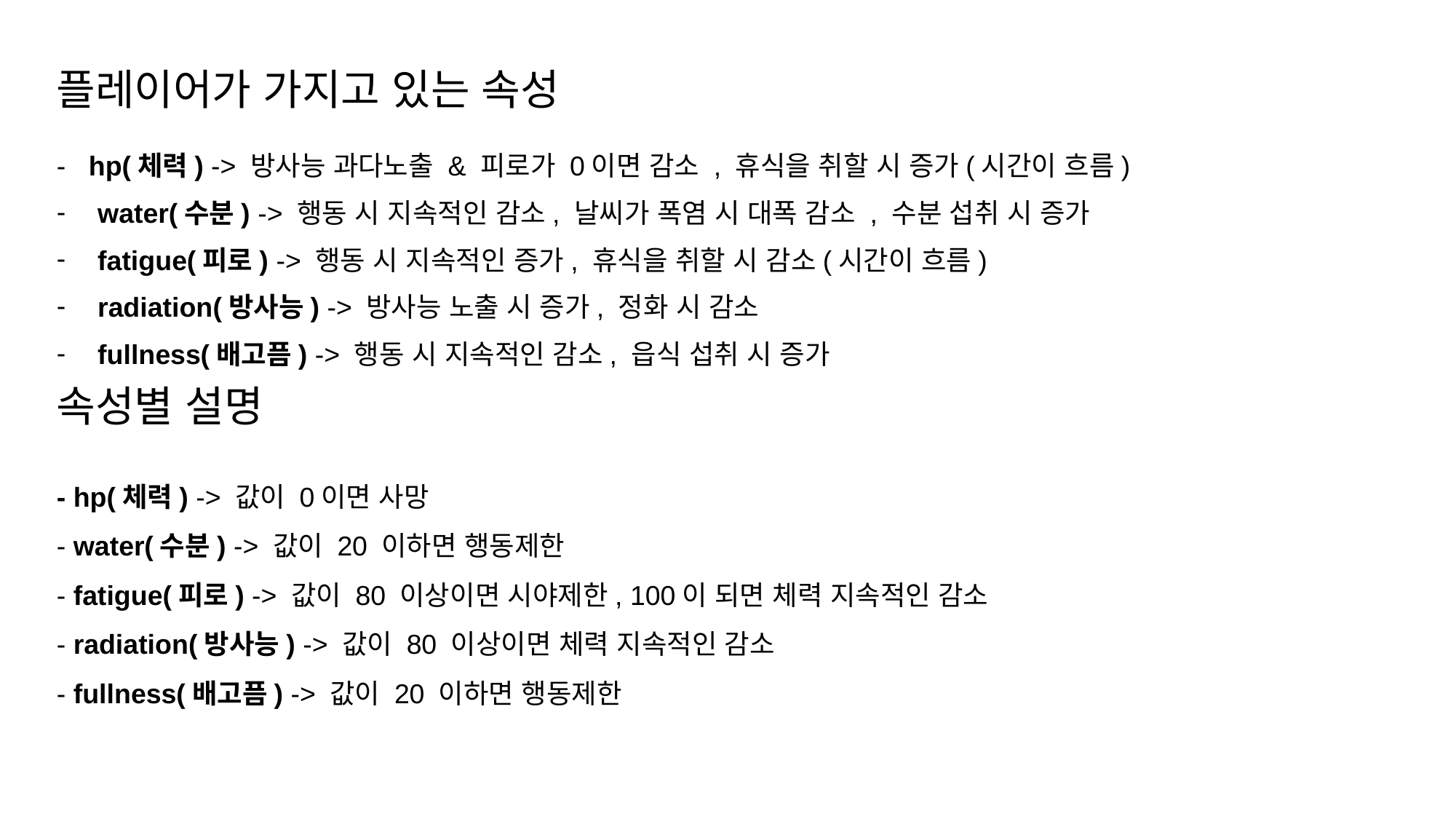

플레이어가 가지고 있는 속성

-   hp(체력) -> 방사능 과다노출 & 피로가 0이면 감소 , 휴식을 취할 시 증가(시간이 흐름)
water(수분) -> 행동 시 지속적인 감소, 날씨가 폭염 시 대폭 감소 , 수분 섭취 시 증가
fatigue(피로) -> 행동 시 지속적인 증가, 휴식을 취할 시 감소(시간이 흐름)
radiation(방사능) -> 방사능 노출 시 증가, 정화 시 감소
fullness(배고픔) -> 행동 시 지속적인 감소, 읍식 섭취 시 증가

속성별 설명

- hp(체력) -> 값이 0이면 사망
- water(수분) -> 값이 20 이하면 행동제한
- fatigue(피로) -> 값이 80 이상이면 시야제한, 100이 되면 체력 지속적인 감소
- radiation(방사능) -> 값이 80 이상이면 체력 지속적인 감소
- fullness(배고픔) -> 값이 20 이하면 행동제한